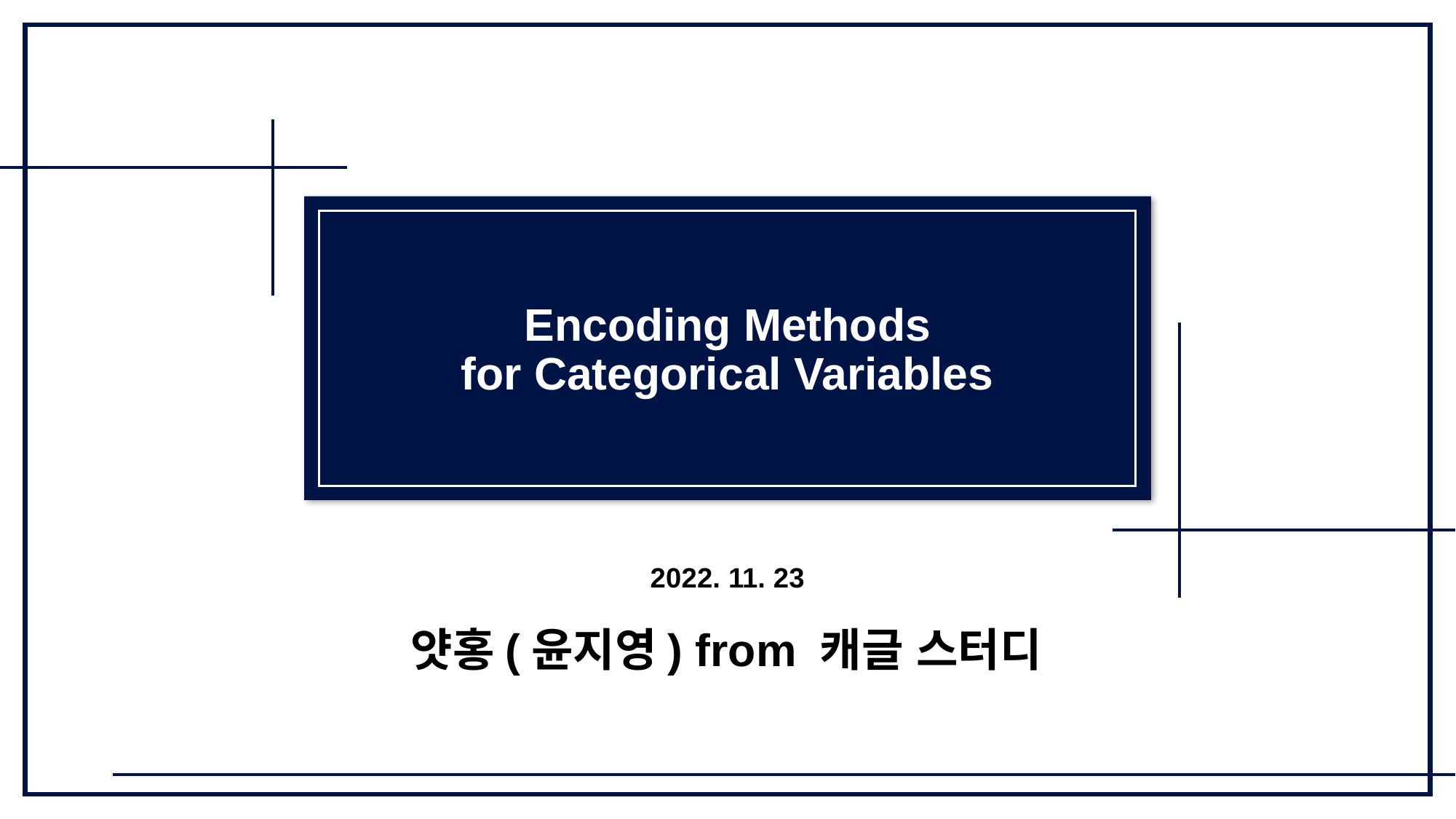

# Encoding Methods for Categorical Variables
2022. 11. 23
얏홍(윤지영) from 캐글 스터디